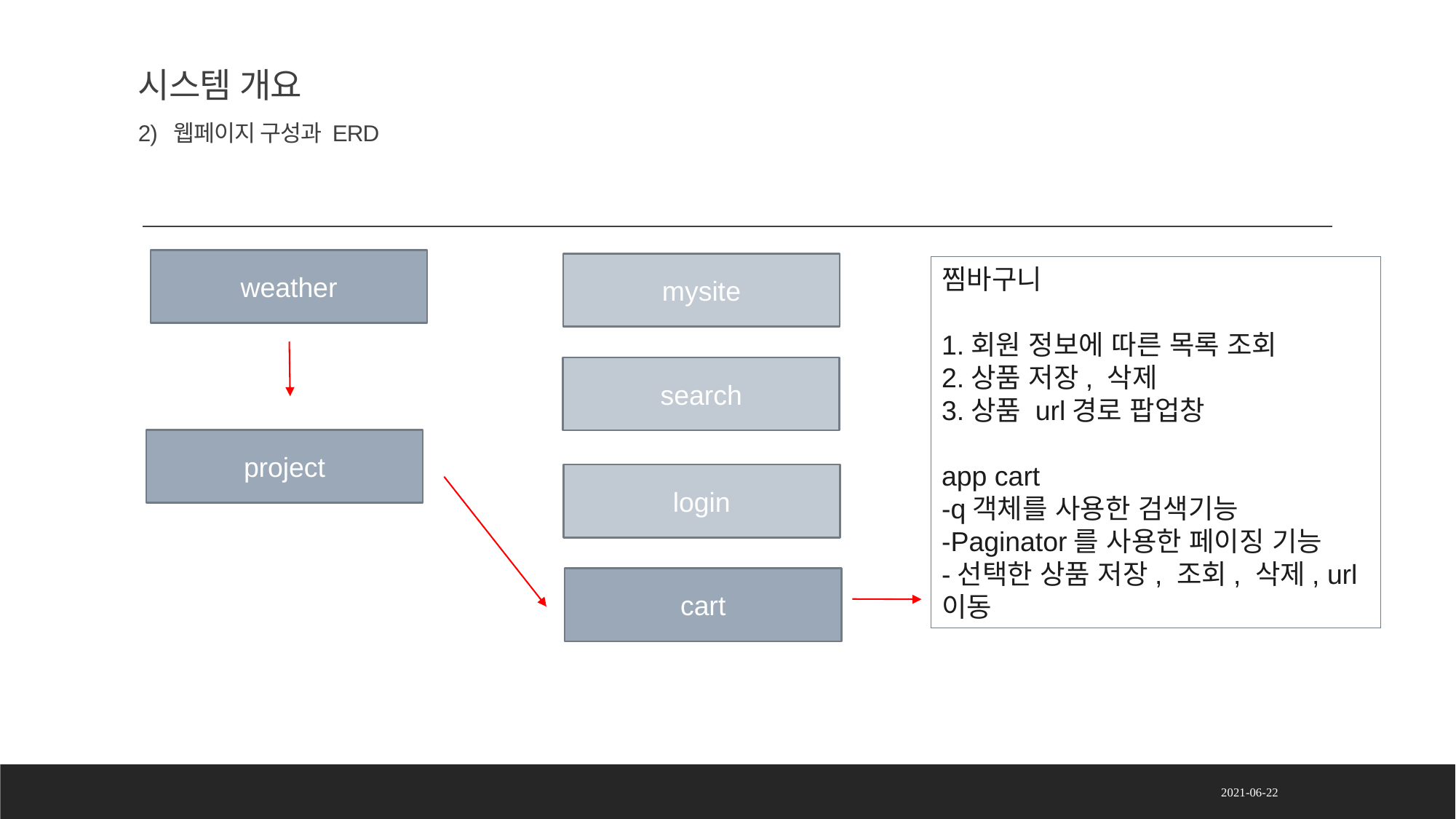

weather
mysite
search
project
login
cart
# 시스템 개요 2)  웹페이지 구성과 ERD
찜바구니

1.회원 정보에 따른 목록 조회
2.상품 저장, 삭제
3.상품 url경로 팝업창

app cart
-q객체를 사용한 검색기능
-Paginator를 사용한 페이징 기능
-선택한 상품 저장, 조회, 삭제, url이동
2021-06-22